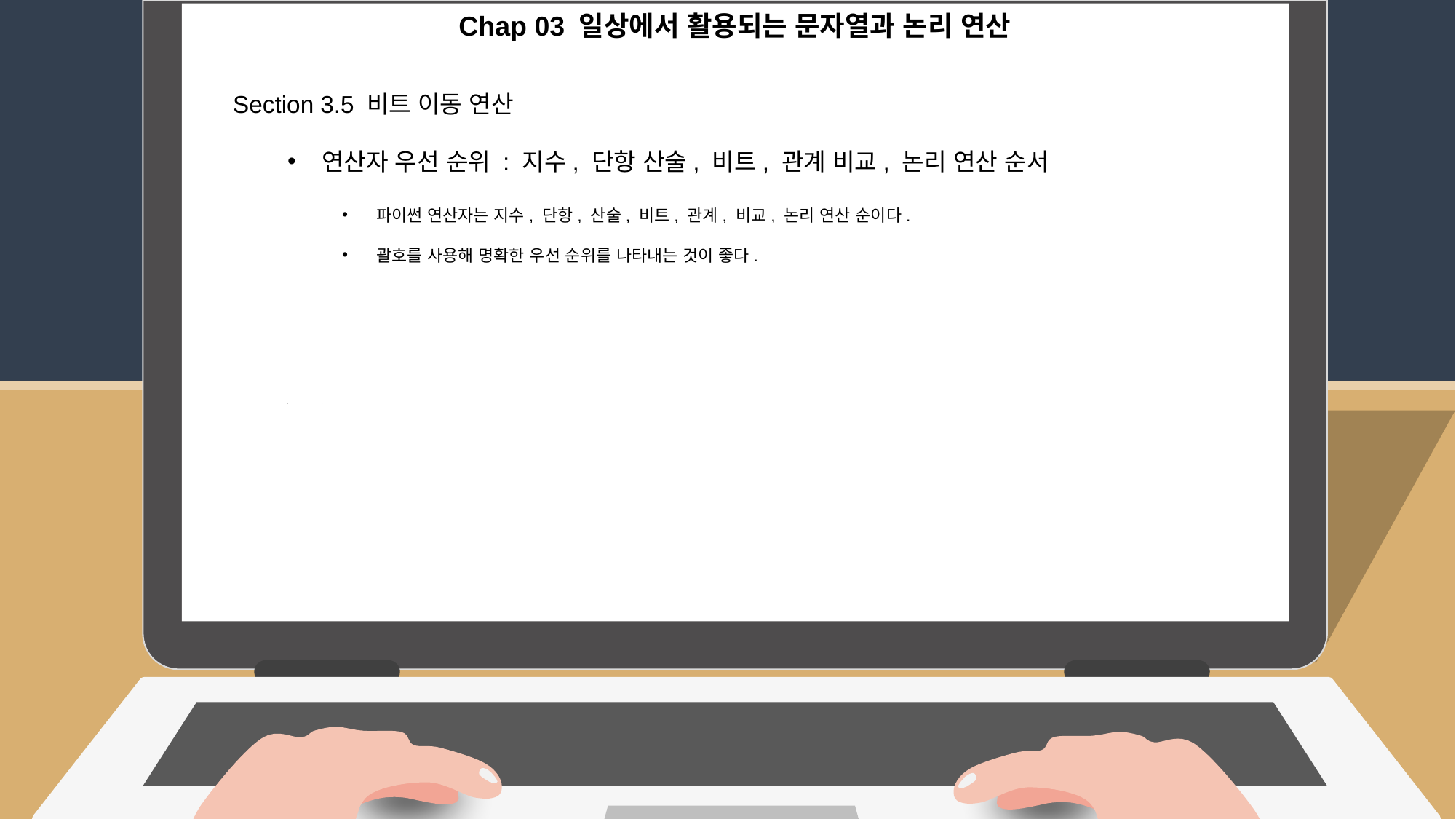

Chap 03 일상에서 활용되는 문자열과 논리 연산
Section 3.5 비트 이동 연산

연산자 우선 순위 : 지수, 단항 산술, 비트, 관계 비교, 논리 연산 순서

파이썬 연산자는 지수, 단항, 산술, 비트, 관계, 비교, 논리 연산 순이다.

괄호를 사용해 명확한 우선 순위를 나타내는 것이 좋다.

1